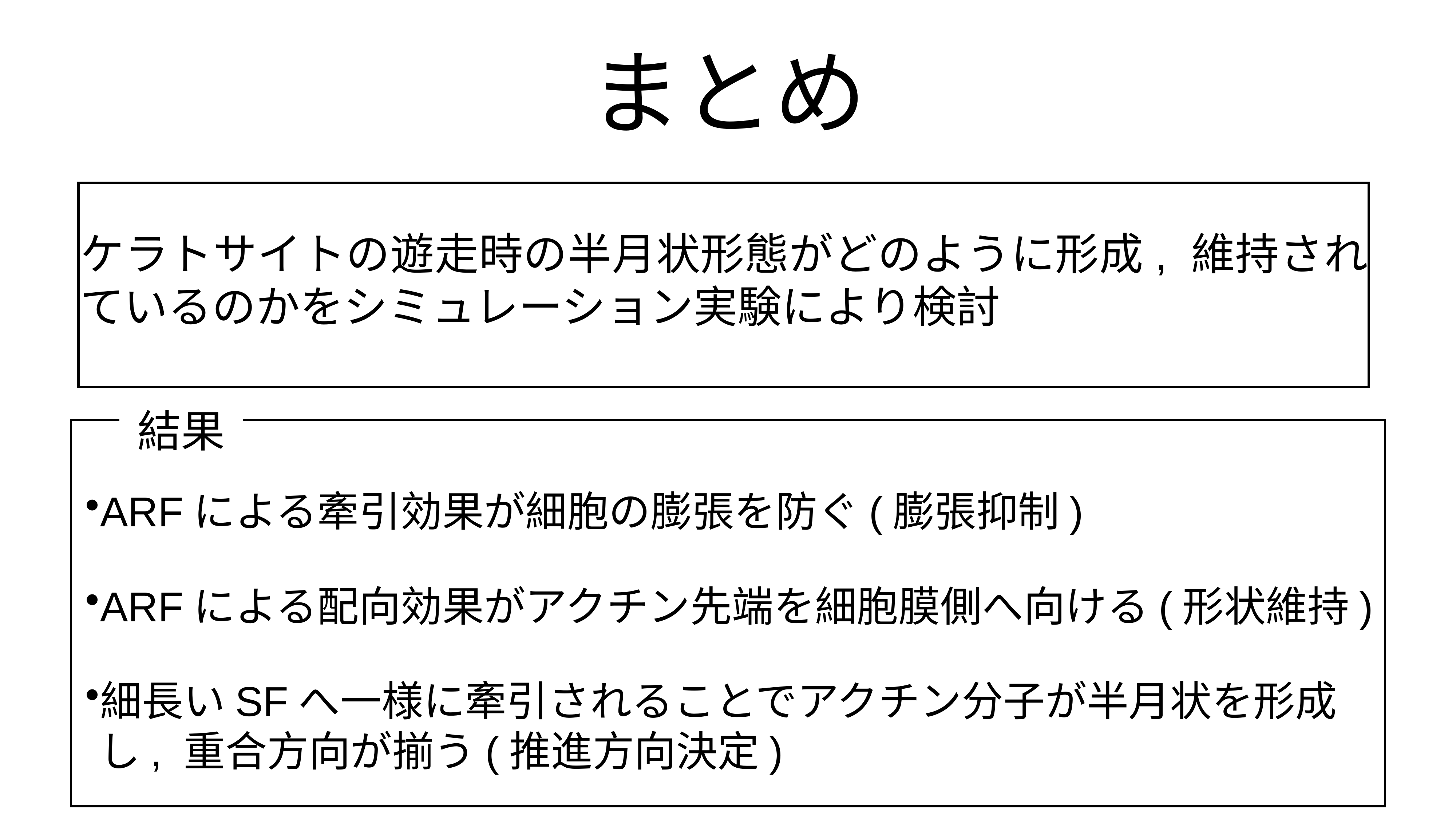

# まとめ
ケラトサイトの遊走時の半月状形態がどのように形成, 維持されているのかをシミュレーション実験により検討

結果

ARFによる牽引効果が細胞の膨張を防ぐ(膨張抑制)
ARFによる配向効果がアクチン先端を細胞膜側へ向ける(形状維持)
細長いSFへ一様に牽引されることでアクチン分子が半月状を形成し, 重合方向が揃う(推進方向決定)